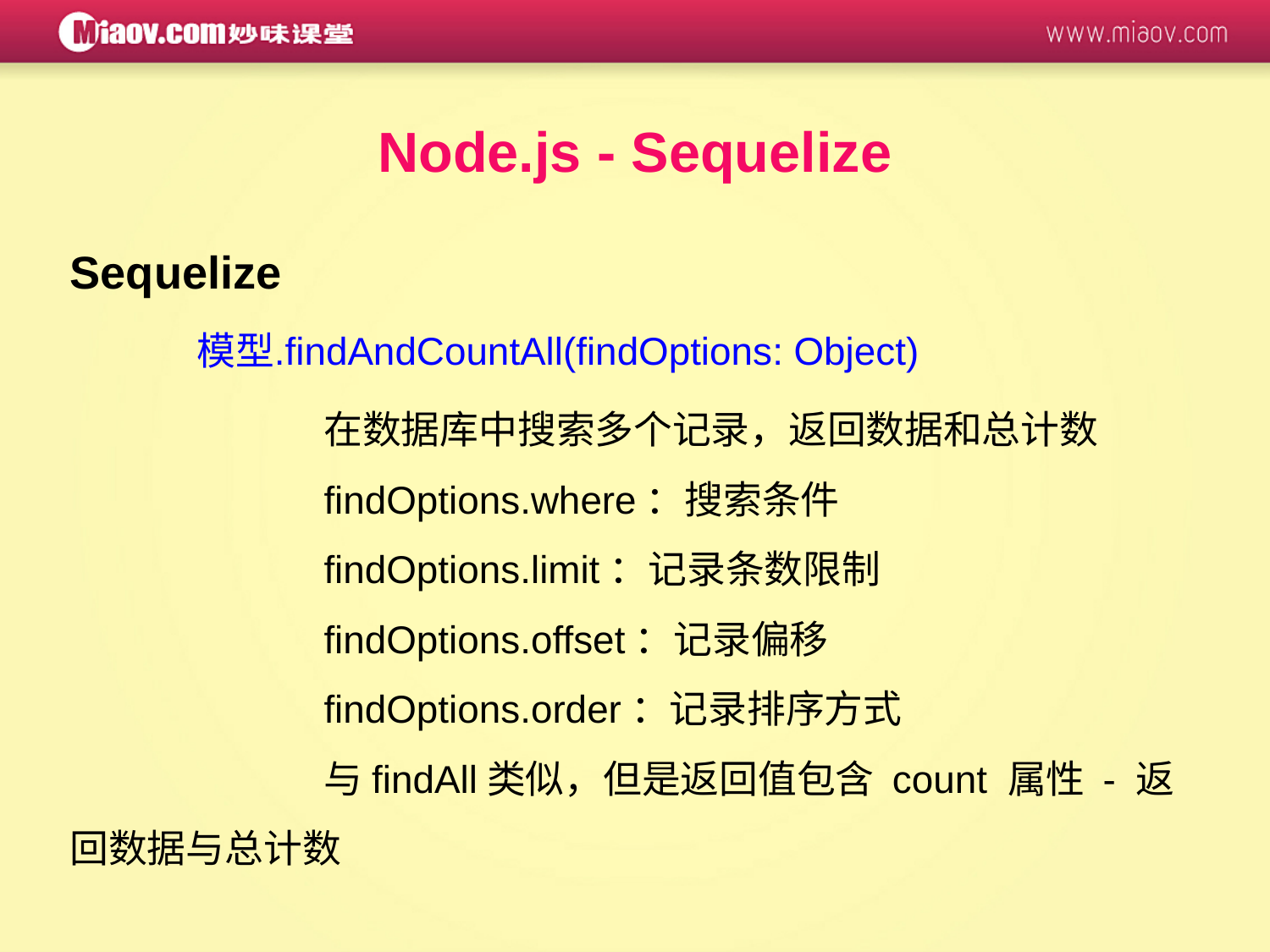

Node.js - Sequelize
Sequelize
	模型.findAndCountAll(findOptions: Object)
		在数据库中搜索多个记录，返回数据和总计数
		findOptions.where：搜索条件
		findOptions.limit：记录条数限制
		findOptions.offset：记录偏移
		findOptions.order：记录排序方式
		与findAll类似，但是返回值包含 count 属性 - 返回数据与总计数